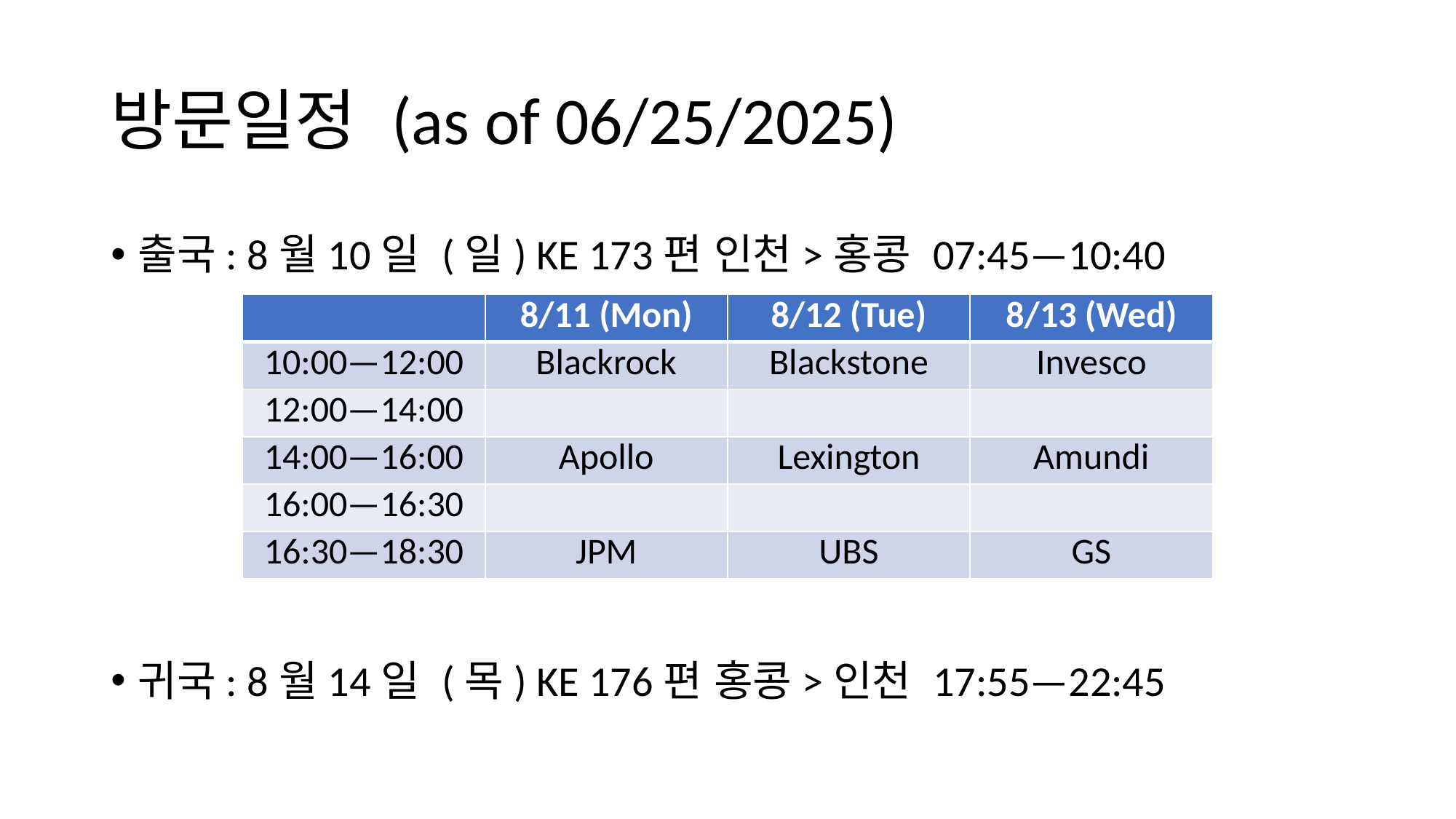

# 방문일정 (as of 06/25/2025)
출국: 8월10일 (일) KE 173편 인천>홍콩 07:45—10:40

귀국: 8월14일 (목) KE 176편 홍콩>인천 17:55—22:45
|  | 8/11 (Mon) | 8/12 (Tue) | 8/13 (Wed) |
| --- | --- | --- | --- |
| 10:00—12:00 | Blackrock | Blackstone | Invesco |
| 12:00—14:00 |  |  |  |
| 14:00—16:00 | Apollo | Lexington | Amundi |
| 16:00—16:30 |  |  |  |
| 16:30—18:30 | JPM | UBS | GS |